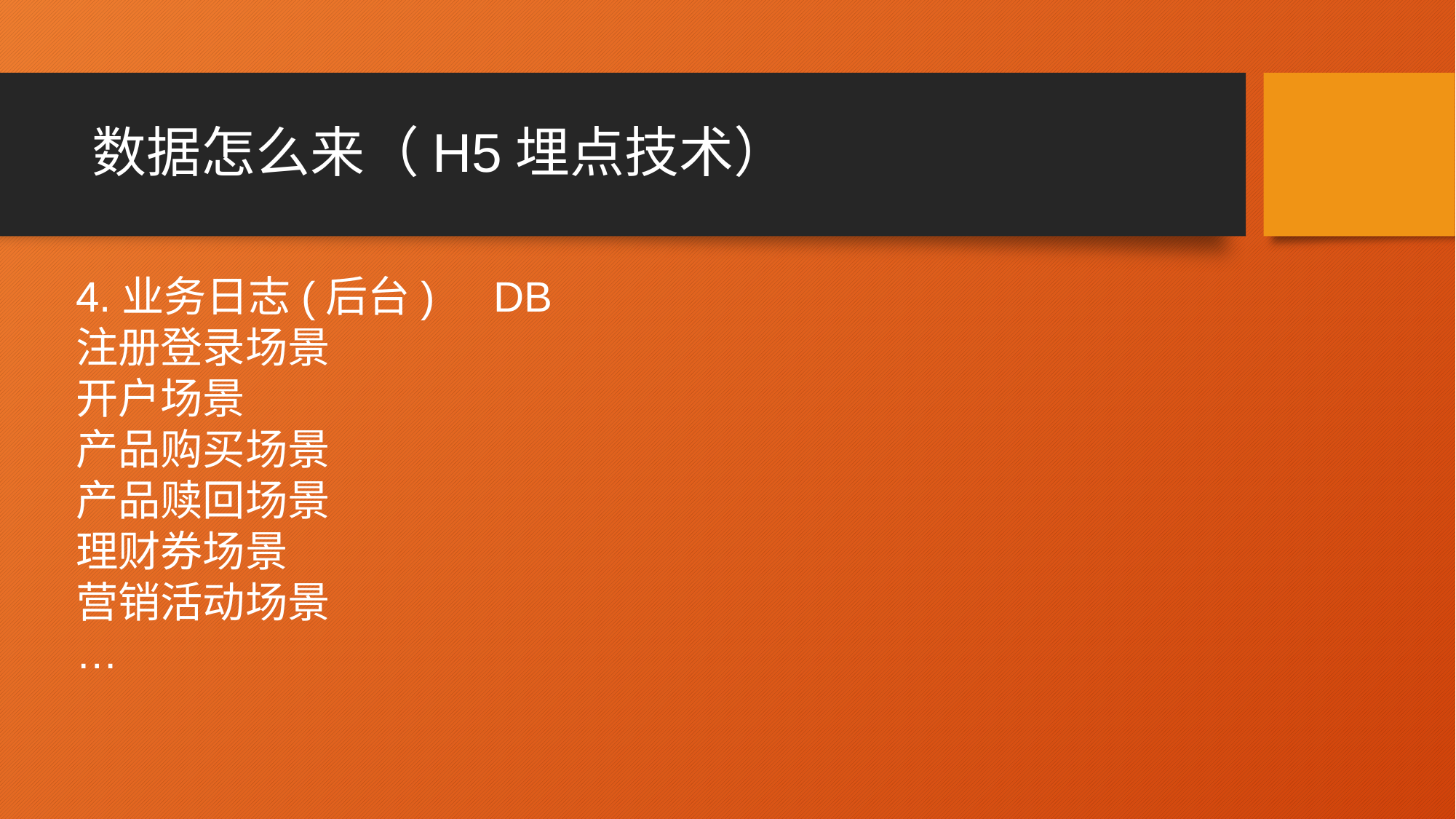

# 数据怎么来（H5埋点技术）
4.业务日志(后台)     DB
注册登录场景
开户场景
产品购买场景
产品赎回场景
理财券场景
营销活动场景
…